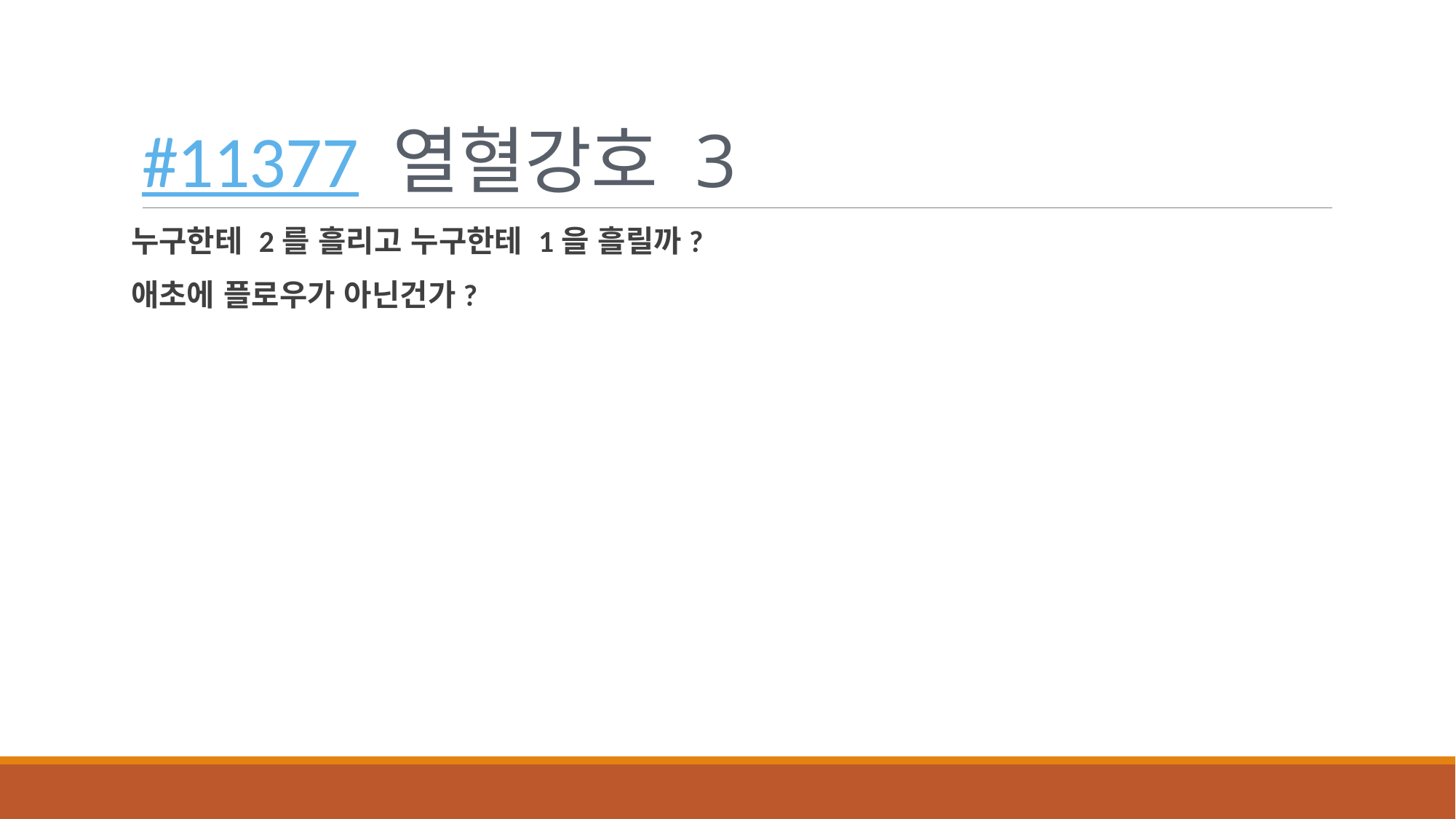

# #11377 열혈강호 3
누구한테 2를 흘리고 누구한테 1을 흘릴까?
애초에 플로우가 아닌건가?